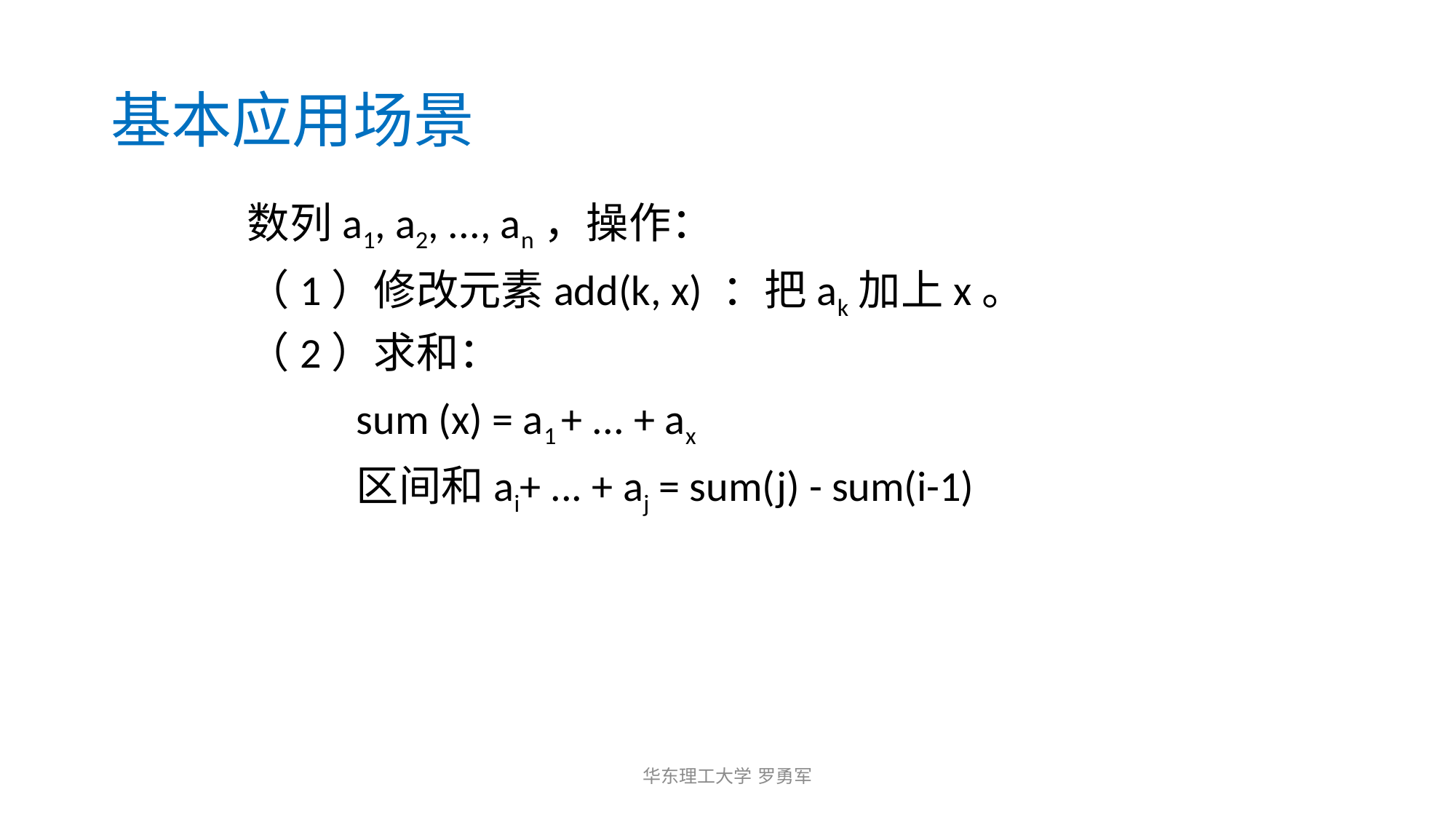

# 基本应用场景
数列a1, a2, ..., an，操作：
（1）修改元素add(k, x) ：把ak加上x。
（2）求和：
	sum (x) = a1 + ... + ax
	区间和ai+ ... + aj = sum(j) - sum(i-1)

华东理工大学 罗勇军